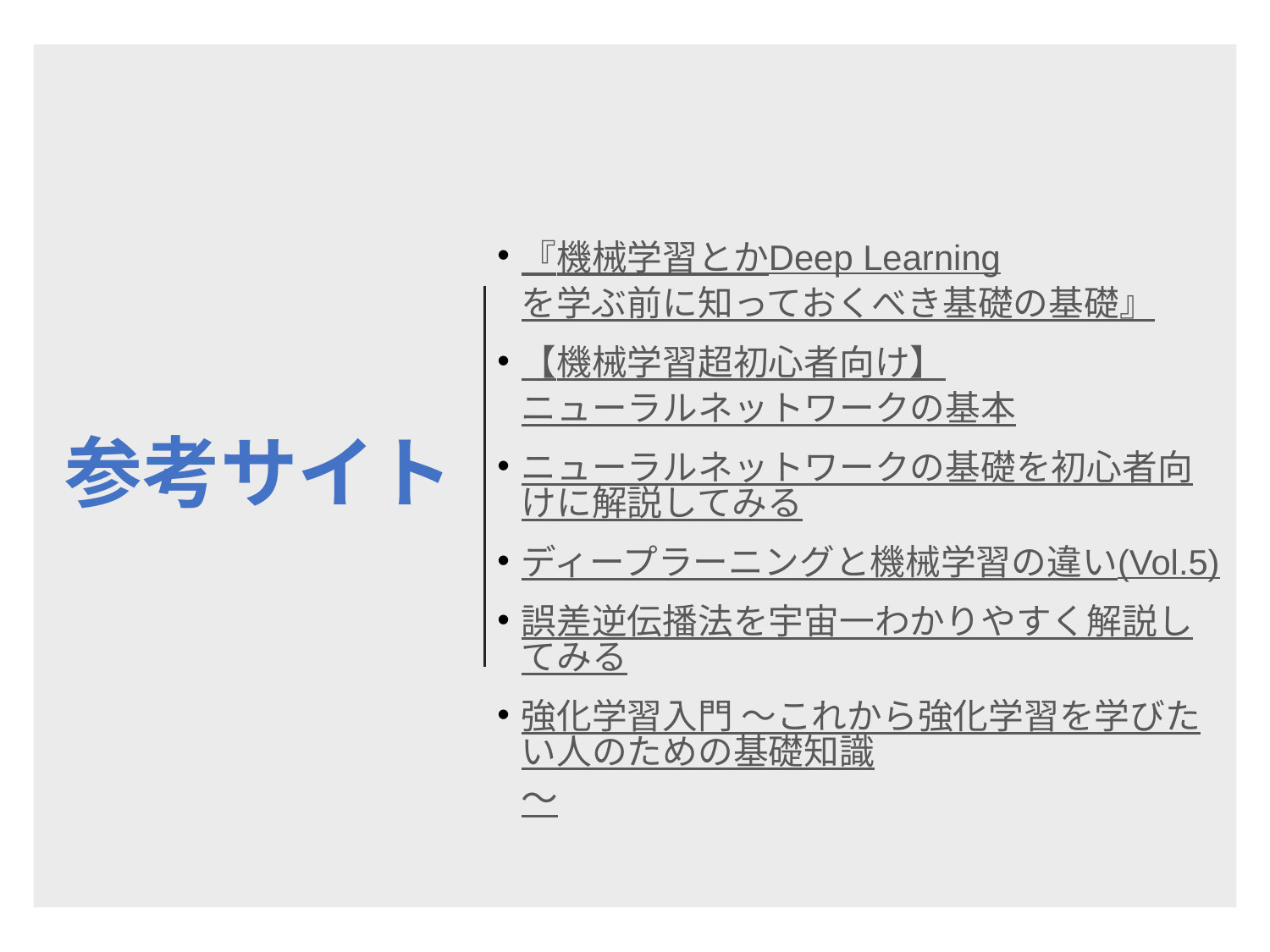

# 参考サイト
『機械学習とかDeep Learningを学ぶ前に知っておくべき基礎の基礎』
【機械学習超初心者向け】ニューラルネットワークの基本
ニューラルネットワークの基礎を初心者向けに解説してみる
ディープラーニングと機械学習の違い(Vol.5)
誤差逆伝播法を宇宙一わかりやすく解説してみる
強化学習入門 ～これから強化学習を学びたい人のための基礎知識～